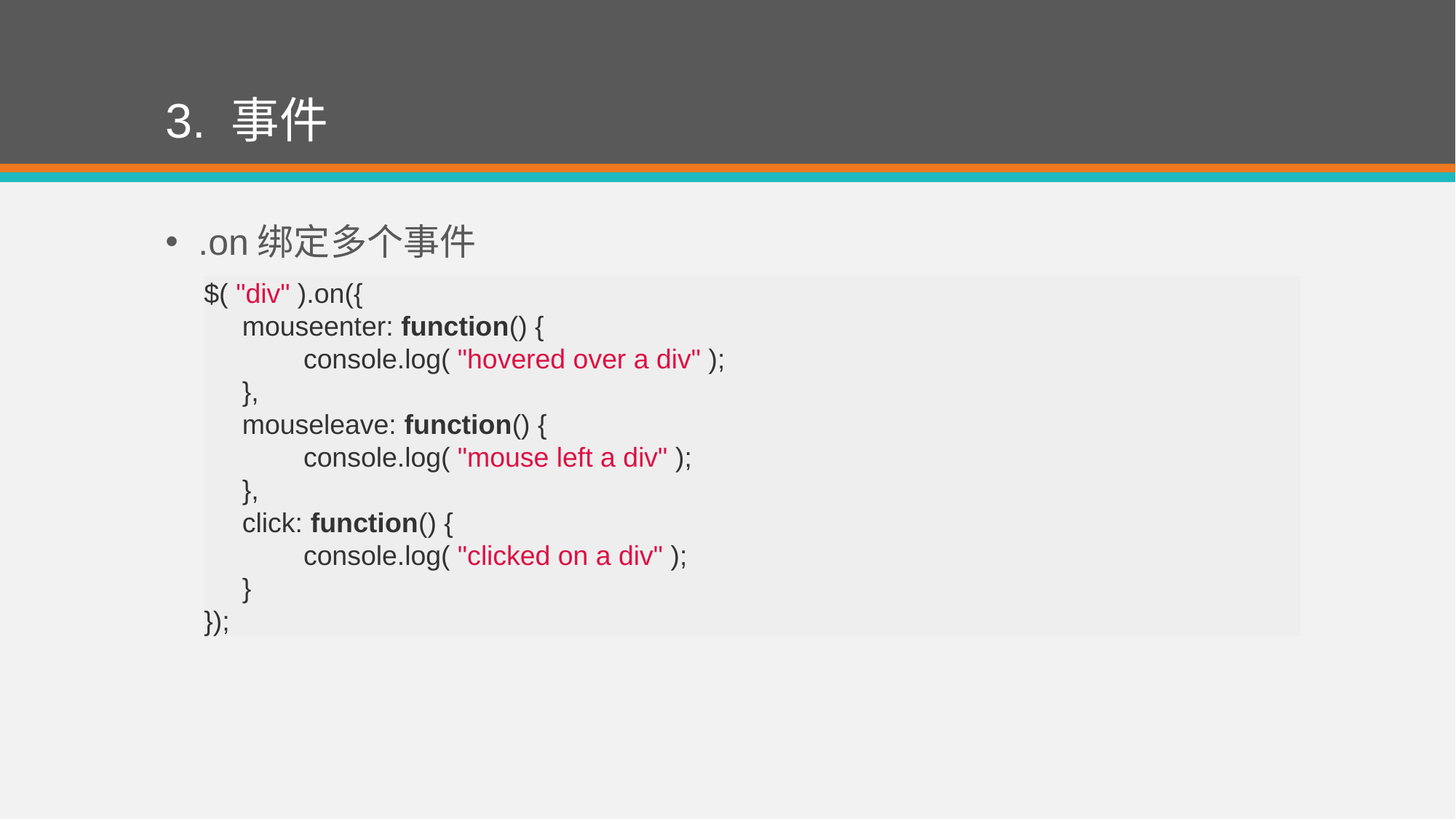

# 3. 事件
.on绑定多个事件

$( "div" ).on({
     mouseenter: function() {
             console.log( "hovered over a div" );
     },
     mouseleave: function() {
             console.log( "mouse left a div" );
     },
     click: function() {
             console.log( "clicked on a div" );
     }
});